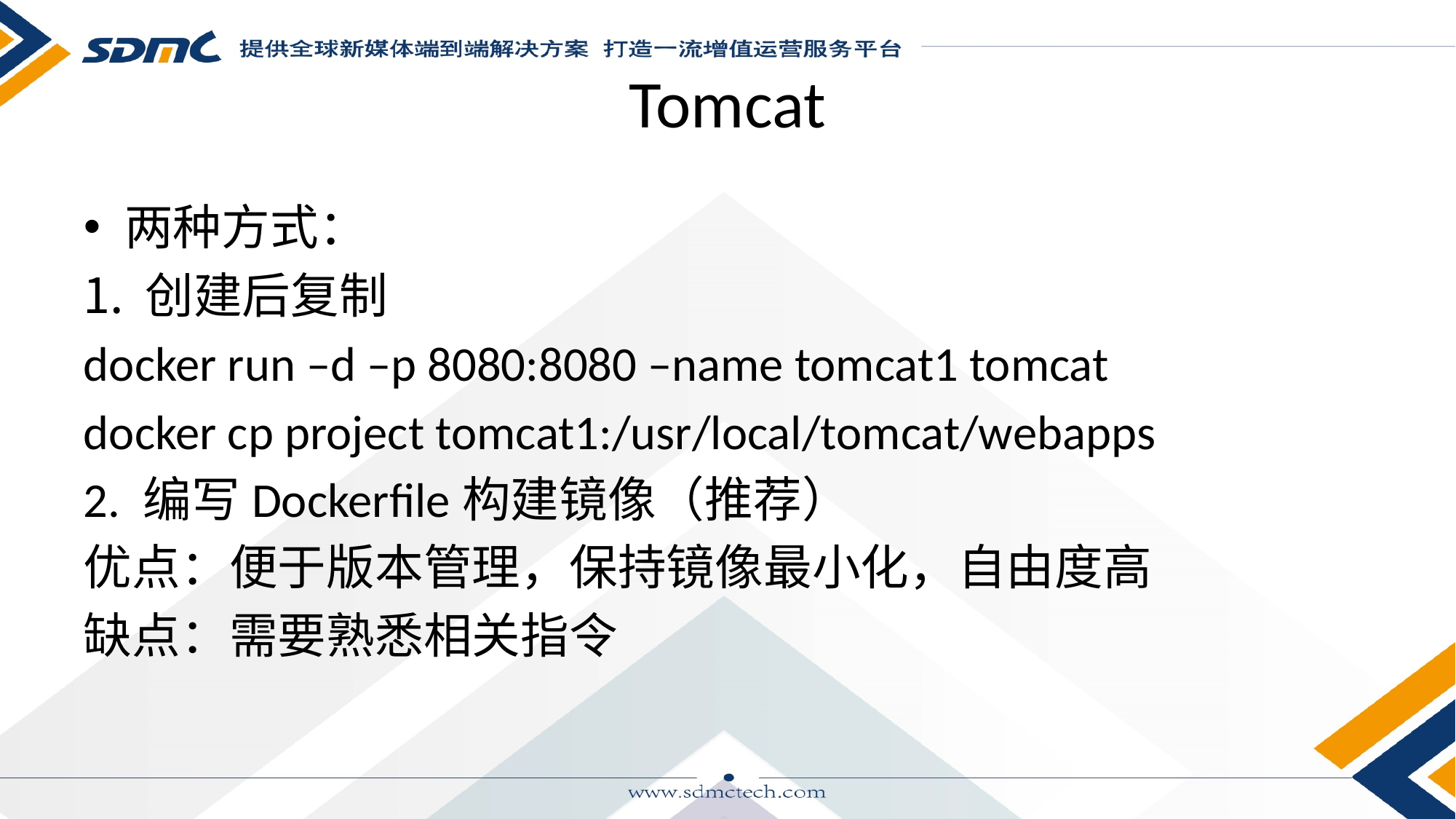

# Tomcat
两种方式：
创建后复制
docker run –d –p 8080:8080 –name tomcat1 tomcat
docker cp project tomcat1:/usr/local/tomcat/webapps
2. 编写Dockerfile构建镜像（推荐）
优点：便于版本管理，保持镜像最小化，自由度高
缺点：需要熟悉相关指令